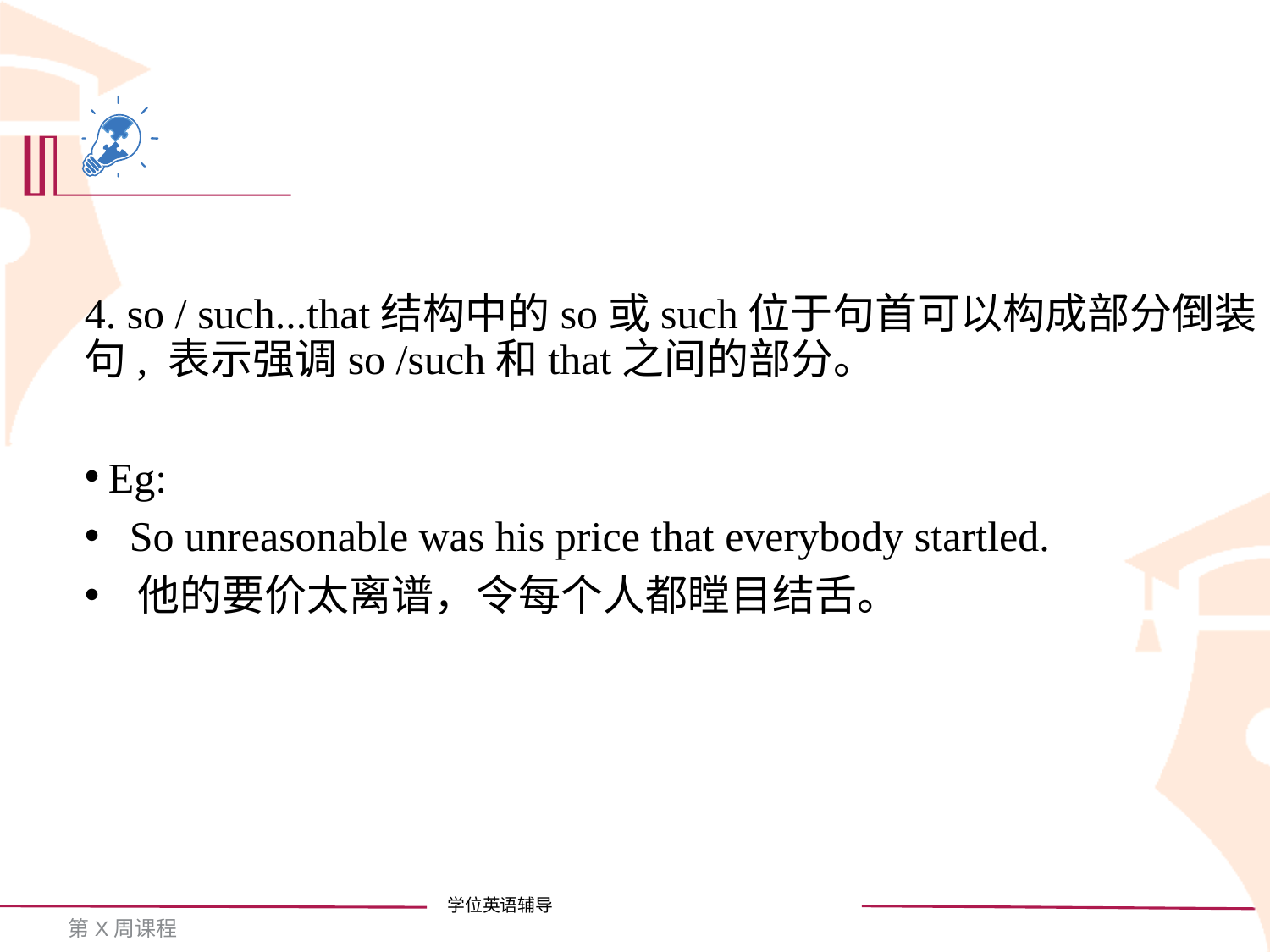

4. so / such...that结构中的so或such位于句首可以构成部分倒装句, 表示强调so /such和that之间的部分。

Eg:
  So unreasonable was his price that everybody startled.
  他的要价太离谱，令每个人都瞠目结舌。